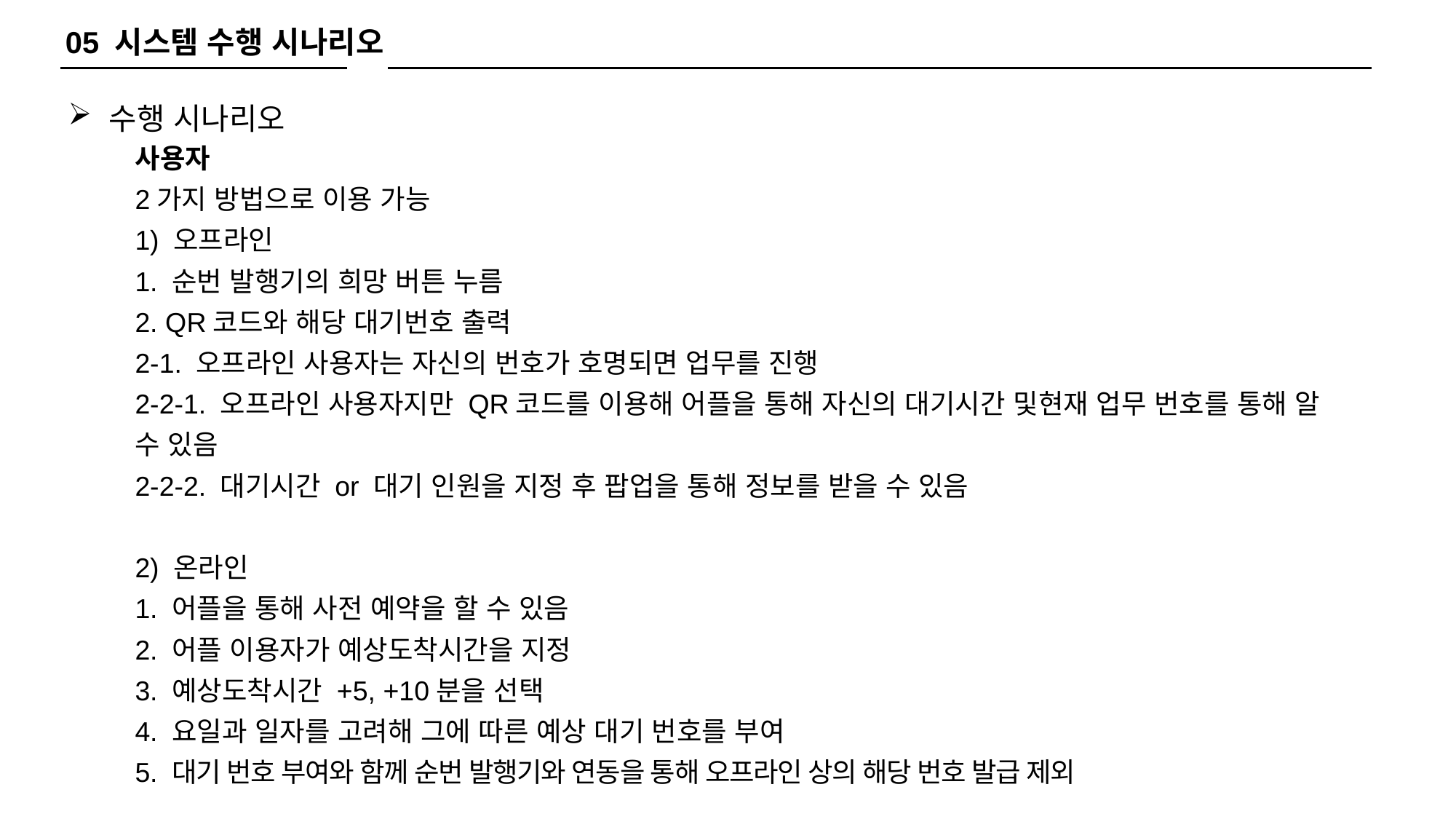

05 시스템 수행 시나리오
수행 시나리오

사용자
2가지 방법으로 이용 가능
1) 오프라인
1. 순번 발행기의 희망 버튼 누름
2. QR코드와 해당 대기번호 출력
2-1. 오프라인 사용자는 자신의 번호가 호명되면 업무를 진행
2-2-1. 오프라인 사용자지만 QR코드를 이용해 어플을 통해 자신의 대기시간 및현재 업무 번호를 통해 알 수 있음
2-2-2. 대기시간 or 대기 인원을 지정 후 팝업을 통해 정보를 받을 수 있음

2) 온라인
1. 어플을 통해 사전 예약을 할 수 있음
2. 어플 이용자가 예상도착시간을 지정
3. 예상도착시간 +5, +10분을 선택
4. 요일과 일자를 고려해 그에 따른 예상 대기 번호를 부여
5. 대기 번호 부여와 함께 순번 발행기와 연동을 통해 오프라인 상의 해당 번호 발급 제외